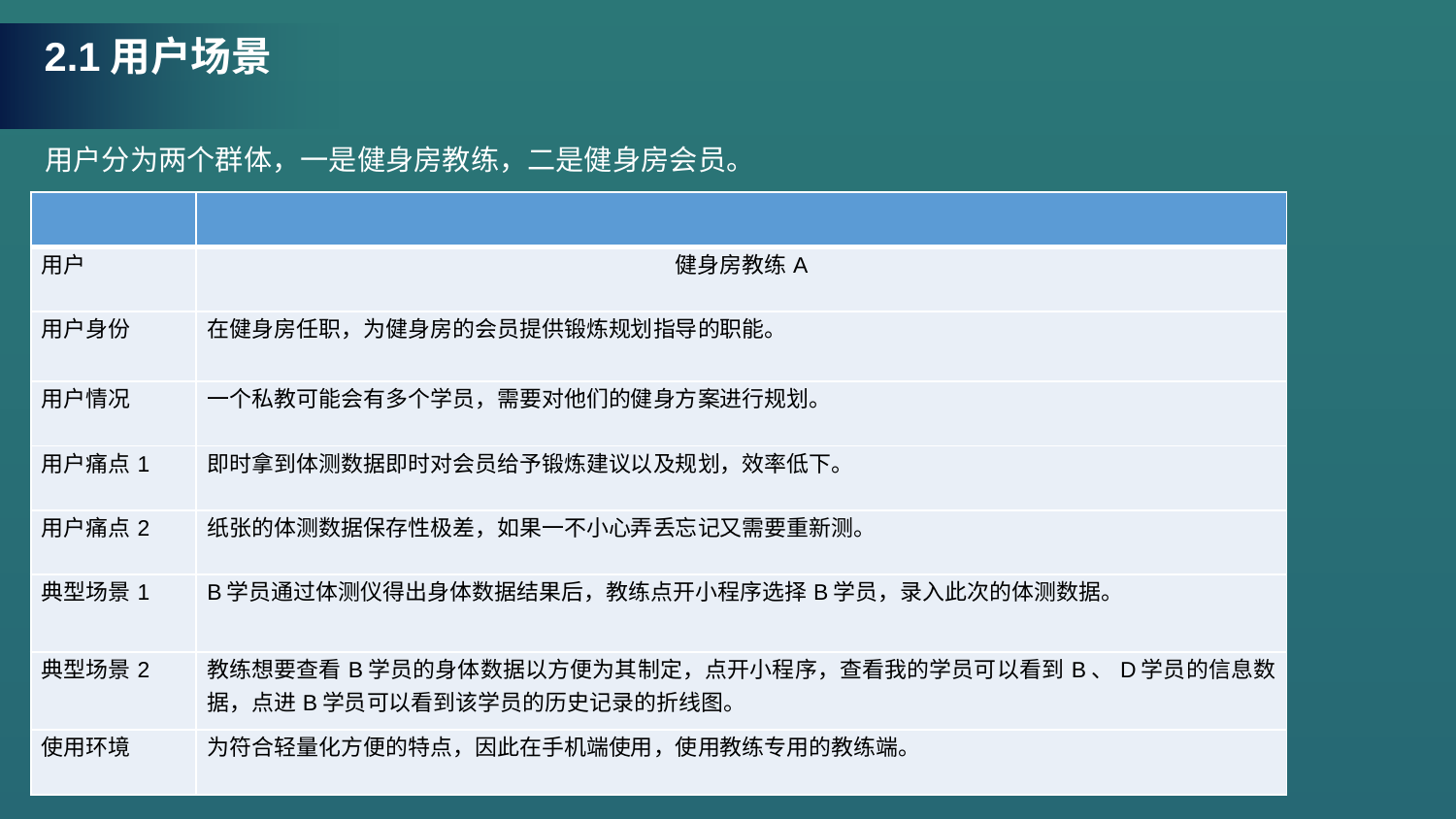

2.1用户场景
用户分为两个群体，一是健身房教练，二是健身房会员。
|  |  |
| --- | --- |
| 用户 | 健身房教练A |
| 用户身份 | 在健身房任职，为健身房的会员提供锻炼规划指导的职能。 |
| 用户情况 | 一个私教可能会有多个学员，需要对他们的健身方案进行规划。 |
| 用户痛点1 | 即时拿到体测数据即时对会员给予锻炼建议以及规划，效率低下。 |
| 用户痛点2 | 纸张的体测数据保存性极差，如果一不小心弄丢忘记又需要重新测。 |
| 典型场景1 | B学员通过体测仪得出身体数据结果后，教练点开小程序选择B学员，录入此次的体测数据。 |
| 典型场景2 | 教练想要查看B学员的身体数据以方便为其制定，点开小程序，查看我的学员可以看到B、D学员的信息数据，点进B学员可以看到该学员的历史记录的折线图。 |
| 使用环境 | 为符合轻量化方便的特点，因此在手机端使用，使用教练专用的教练端。 |